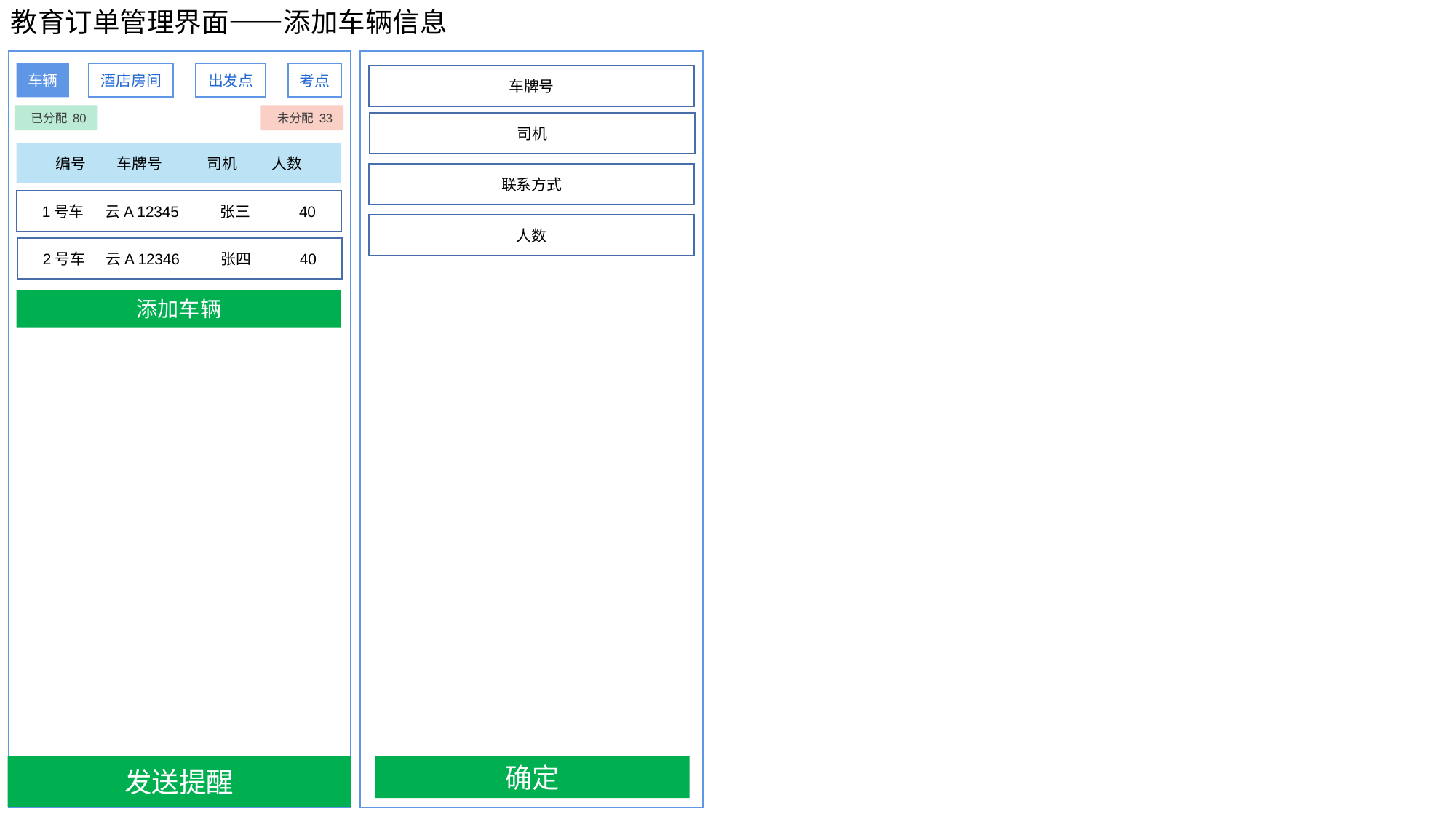

教育订单管理界面——添加车辆信息

车辆
酒店房间
出发点
考点
车牌号
 已分配 80
 未分配 33
司机
编号         车牌号             司机          人数
联系方式
1号车      云A 12345         张三             40
人数
2号车      云A 12346         张四             40
添加车辆
发送提醒
确定